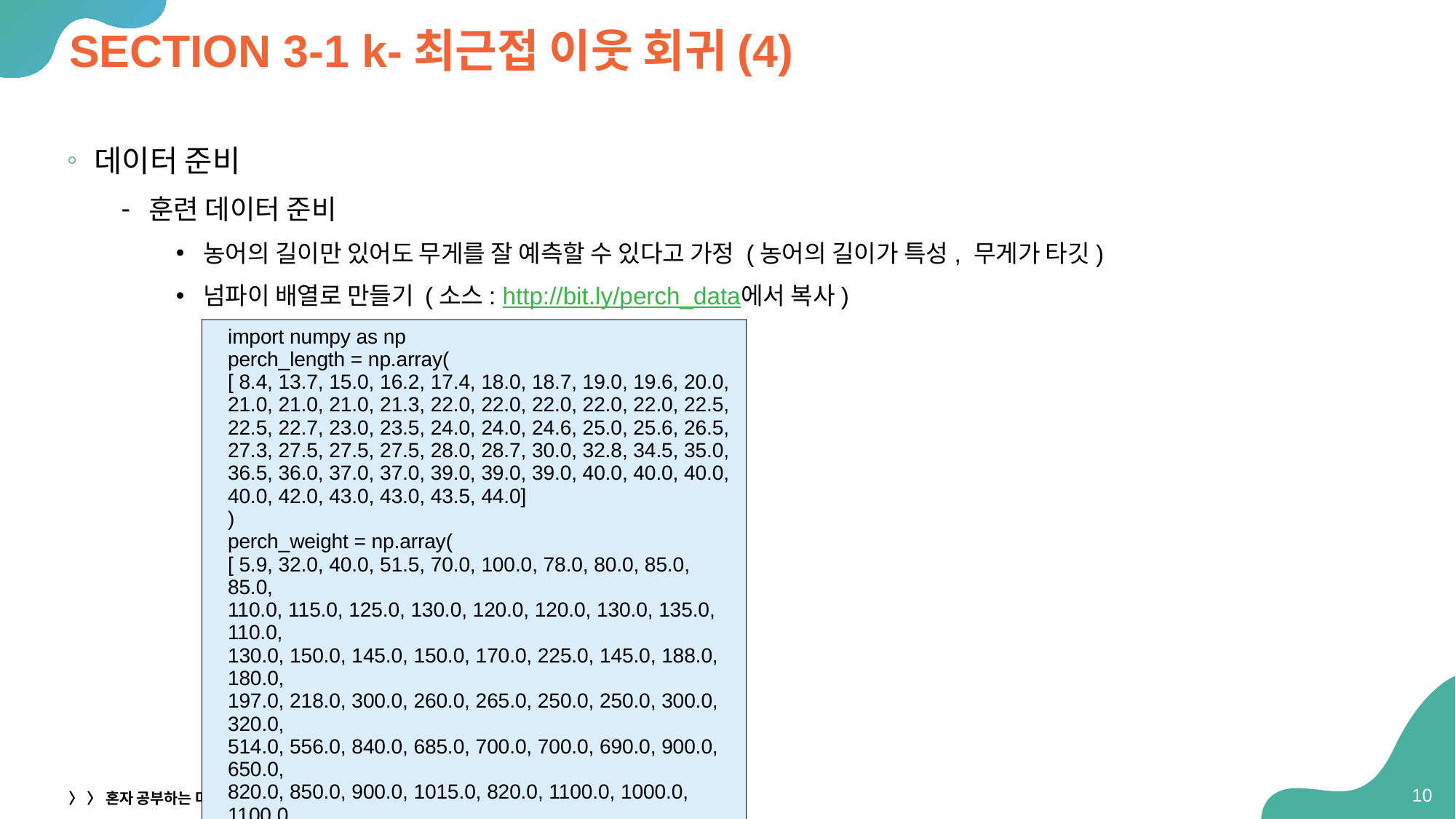

# SECTION 3-1 k-최근접 이웃 회귀(4)
데이터 준비
훈련 데이터 준비
농어의 길이만 있어도 무게를 잘 예측할 수 있다고 가정 (농어의 길이가 특성, 무게가 타깃)
넘파이 배열로 만들기 (소스: http://bit.ly/perch_data에서 복사)
| import numpy as np perch\_length = np.array( [ 8.4, 13.7, 15.0, 16.2, 17.4, 18.0, 18.7, 19.0, 19.6, 20.0, 21.0, 21.0, 21.0, 21.3, 22.0, 22.0, 22.0, 22.0, 22.0, 22.5, 22.5, 22.7, 23.0, 23.5, 24.0, 24.0, 24.6, 25.0, 25.6, 26.5, 27.3, 27.5, 27.5, 27.5, 28.0, 28.7, 30.0, 32.8, 34.5, 35.0, 36.5, 36.0, 37.0, 37.0, 39.0, 39.0, 39.0, 40.0, 40.0, 40.0, 40.0, 42.0, 43.0, 43.0, 43.5, 44.0] ) perch\_weight = np.array( [ 5.9, 32.0, 40.0, 51.5, 70.0, 100.0, 78.0, 80.0, 85.0, 85.0, 110.0, 115.0, 125.0, 130.0, 120.0, 120.0, 130.0, 135.0, 110.0, 130.0, 150.0, 145.0, 150.0, 170.0, 225.0, 145.0, 188.0, 180.0, 197.0, 218.0, 300.0, 260.0, 265.0, 250.0, 250.0, 300.0, 320.0, 514.0, 556.0, 840.0, 685.0, 700.0, 700.0, 690.0, 900.0, 650.0, 820.0, 850.0, 900.0, 1015.0, 820.0, 1100.0, 1000.0, 1100.0, 1000.0, 1000.0] ) |
| --- |
10
〉 〉 혼자 공부하는 머신러닝+딥러닝